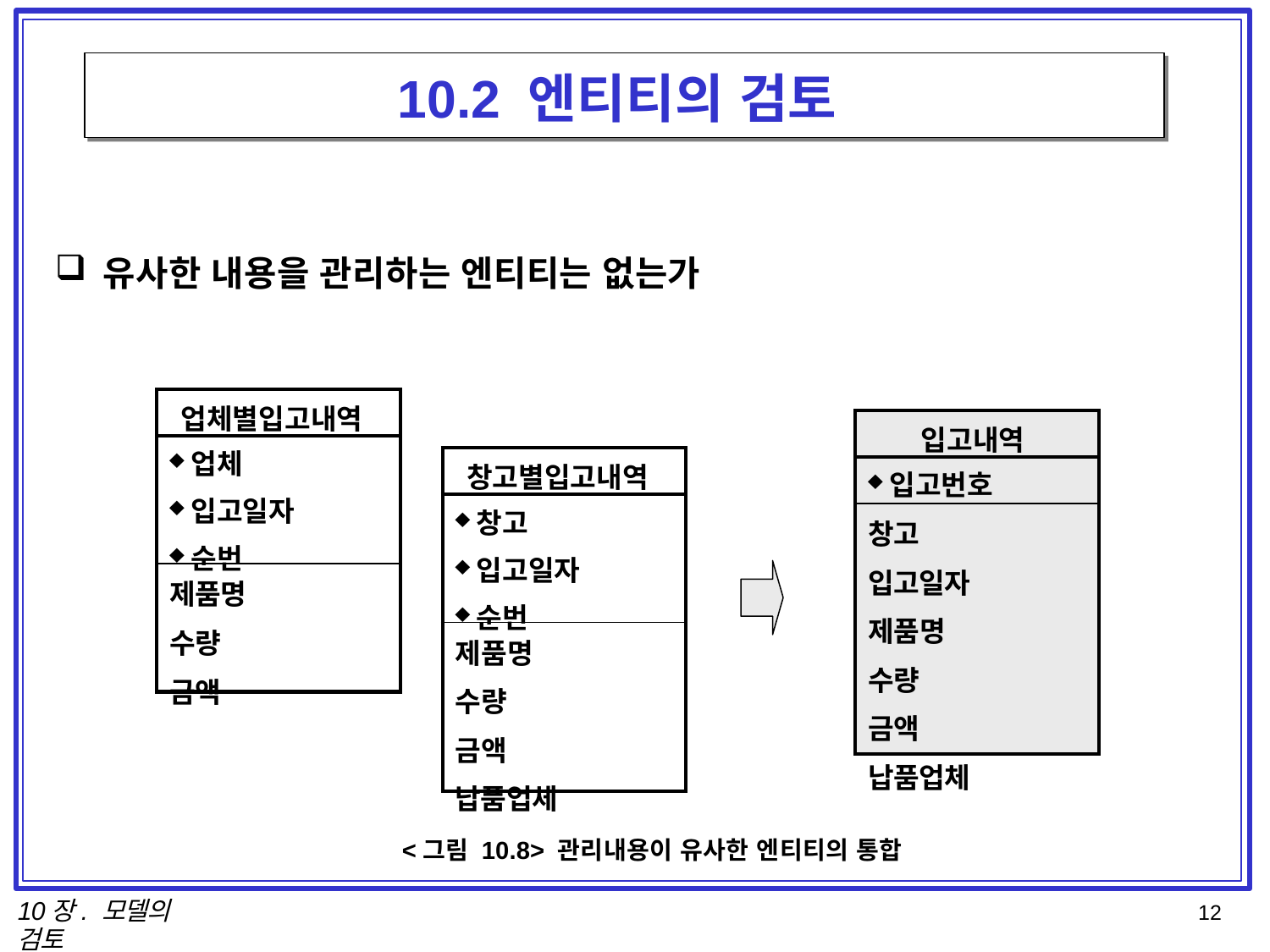

# 10.2 엔티티의 검토
유사한 내용을 관리하는 엔티티는 없는가
| 업체별입고내역 |
| --- |
| 업체 입고일자 순번 |
| 제품명 수량 금액 |
| 입고내역 |
| --- |
| 입고번호 |
| 창고 입고일자 제품명 수량 금액 납품업체 |
| 창고별입고내역 |
| --- |
| 창고 입고일자 순번 |
| 제품명 수량 금액 납품업체 |

<그림 10.8> 관리내용이 유사한 엔티티의 통합
10장. 모델의 검토
12